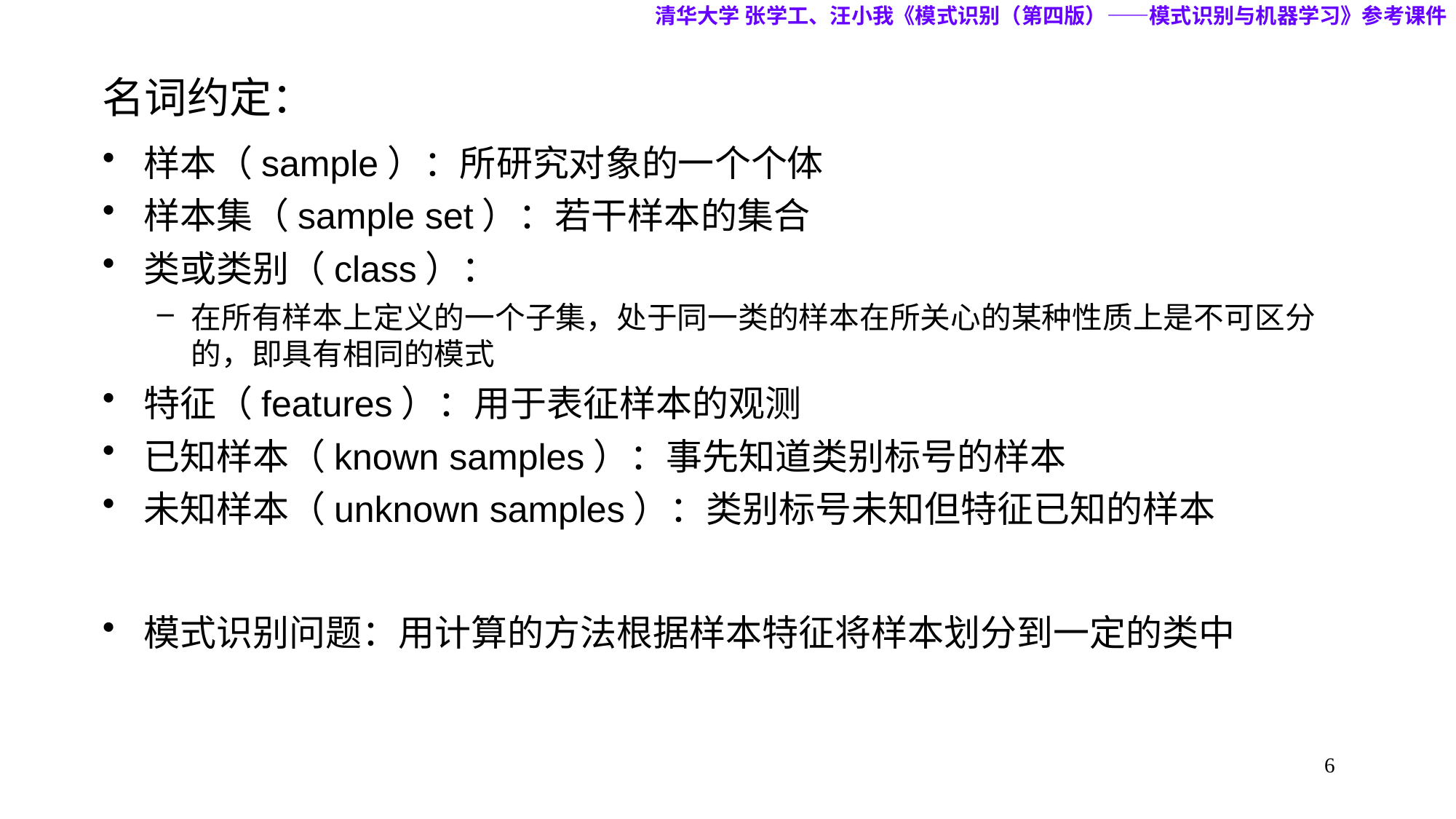

清华大学 张学工、汪小我《模式识别（第四版）——模式识别与机器学习》参考课件
名词约定：
样本（sample）：所研究对象的一个个体
样本集（sample set）：若干样本的集合
类或类别（class）：
在所有样本上定义的一个子集，处于同一类的样本在所关心的某种性质上是不可区分的，即具有相同的模式
特征（features）：用于表征样本的观测
已知样本（known samples）：事先知道类别标号的样本
未知样本（unknown samples）：类别标号未知但特征已知的样本

模式识别问题：用计算的方法根据样本特征将样本划分到一定的类中
6